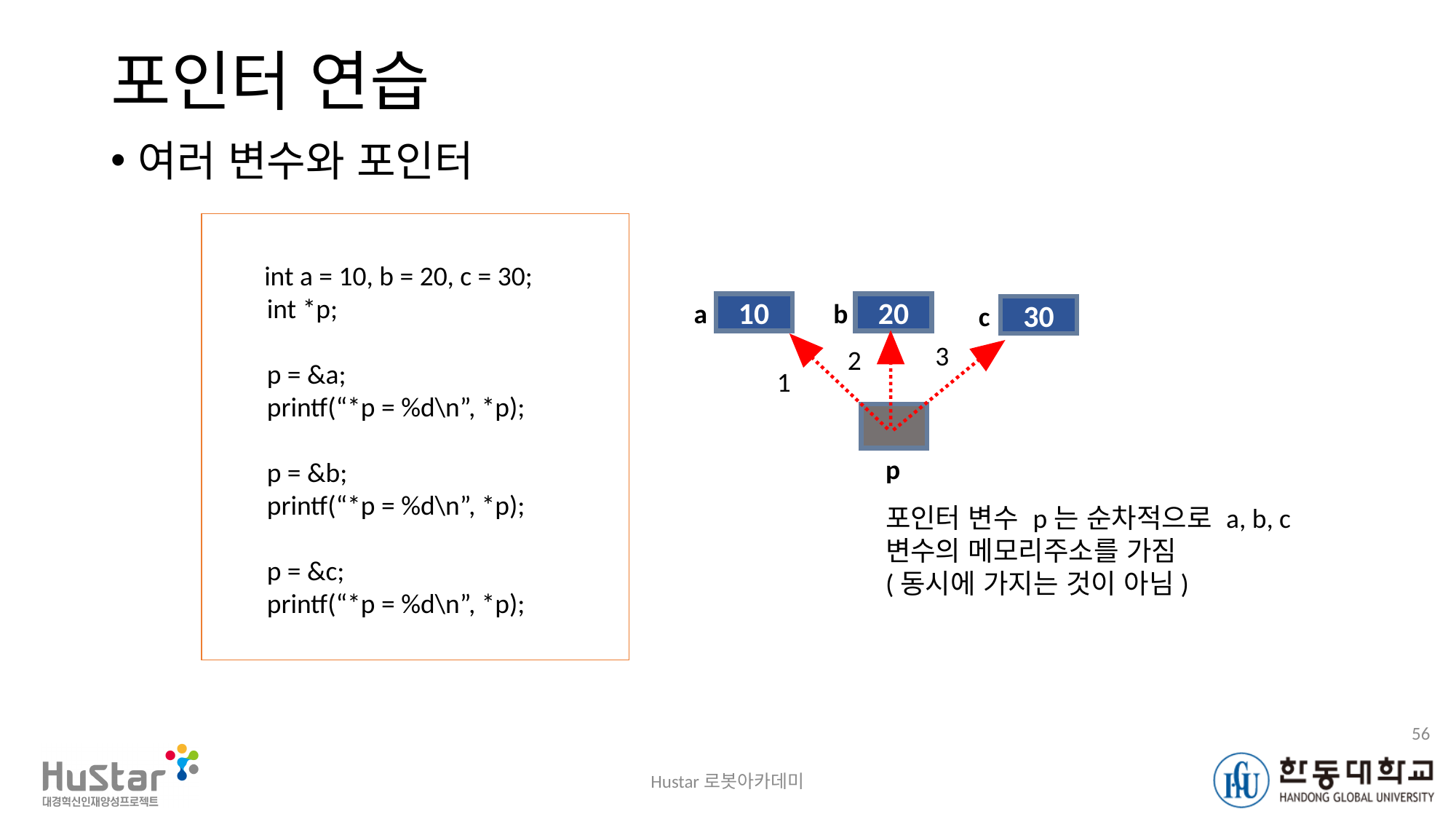

# 포인터 연습
여러 변수와 포인터

           int a = 10, b = 20, c = 30;
int *p;

p = &a;
printf(“*p = %d\n”, *p);

p = &b;
printf(“*p = %d\n”, *p);

p = &c;
printf(“*p = %d\n”, *p);

a
b
10
20
c
30

3

2
1

p
포인터 변수 p는 순차적으로 a, b, c 변수의 메모리주소를 가짐
(동시에 가지는 것이 아님)
56
Hustar로봇아카데미